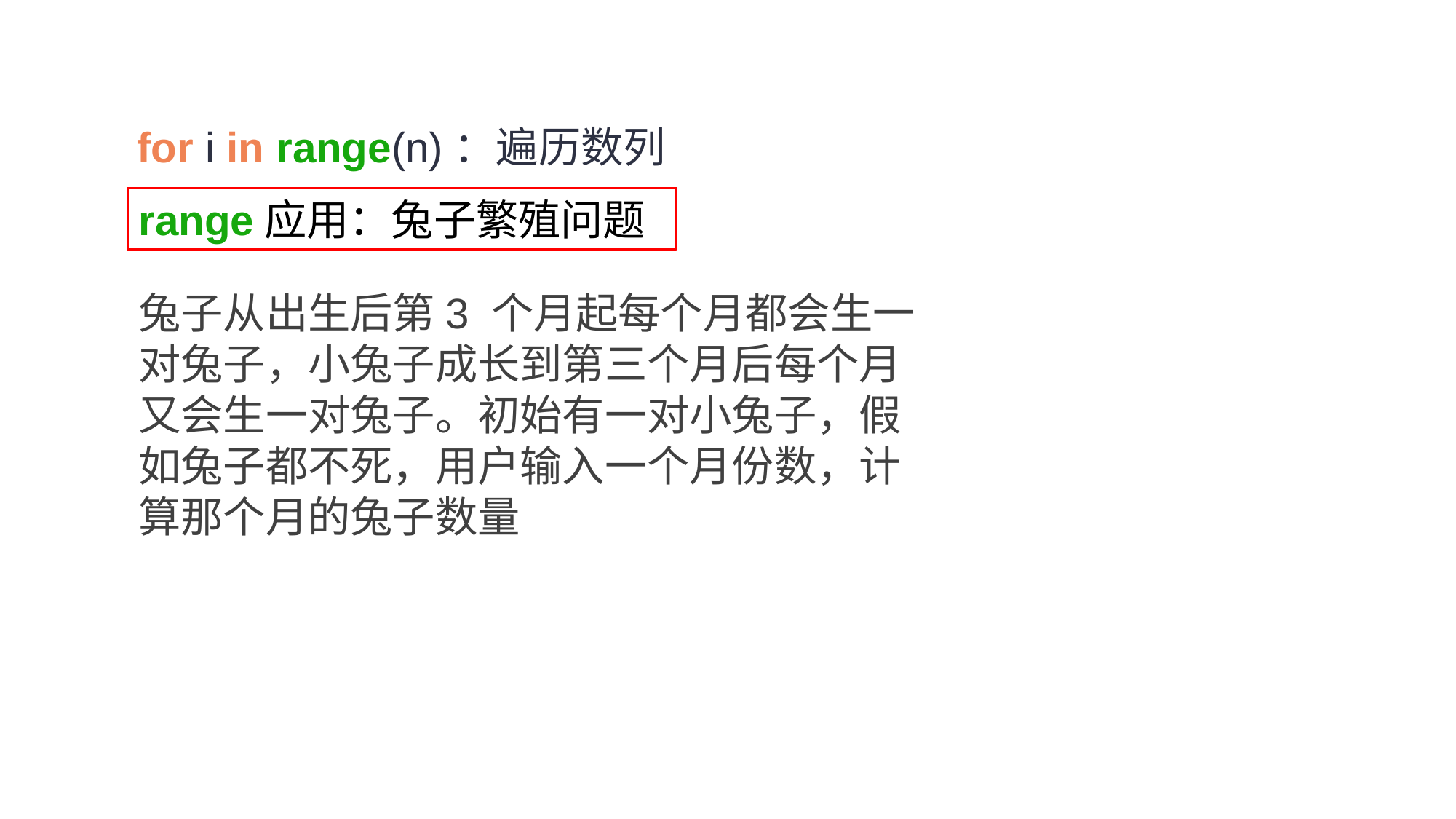

for i in range(n)：遍历数列
range应用：兔子繁殖问题
兔子从出生后第3 个月起每个月都会生一对兔子，小兔子成长到第三个月后每个月又会生一对兔子。初始有一对小兔子，假如兔子都不死，用户输入一个月份数，计算那个月的兔子数量